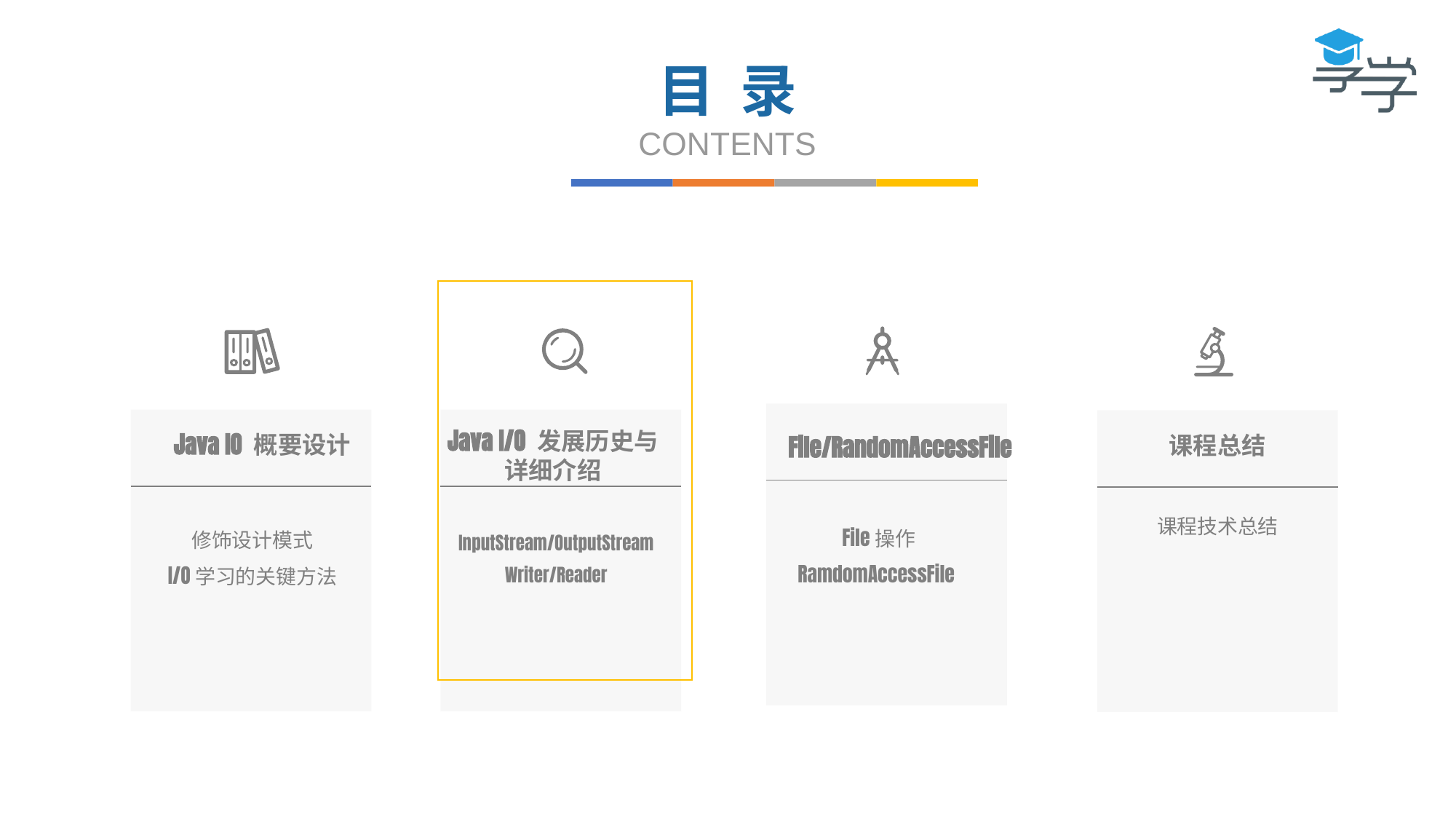

目  录
CONTENTS

Java I/O 发展历史与详细介绍
Java IO 概要设计
课程总结
File/RandomAccessFile
课程技术总结

 File操作
RamdomAccessFile
修饰设计模式
I/O学习的关键方法

InputStream/OutputStream
Writer/Reader